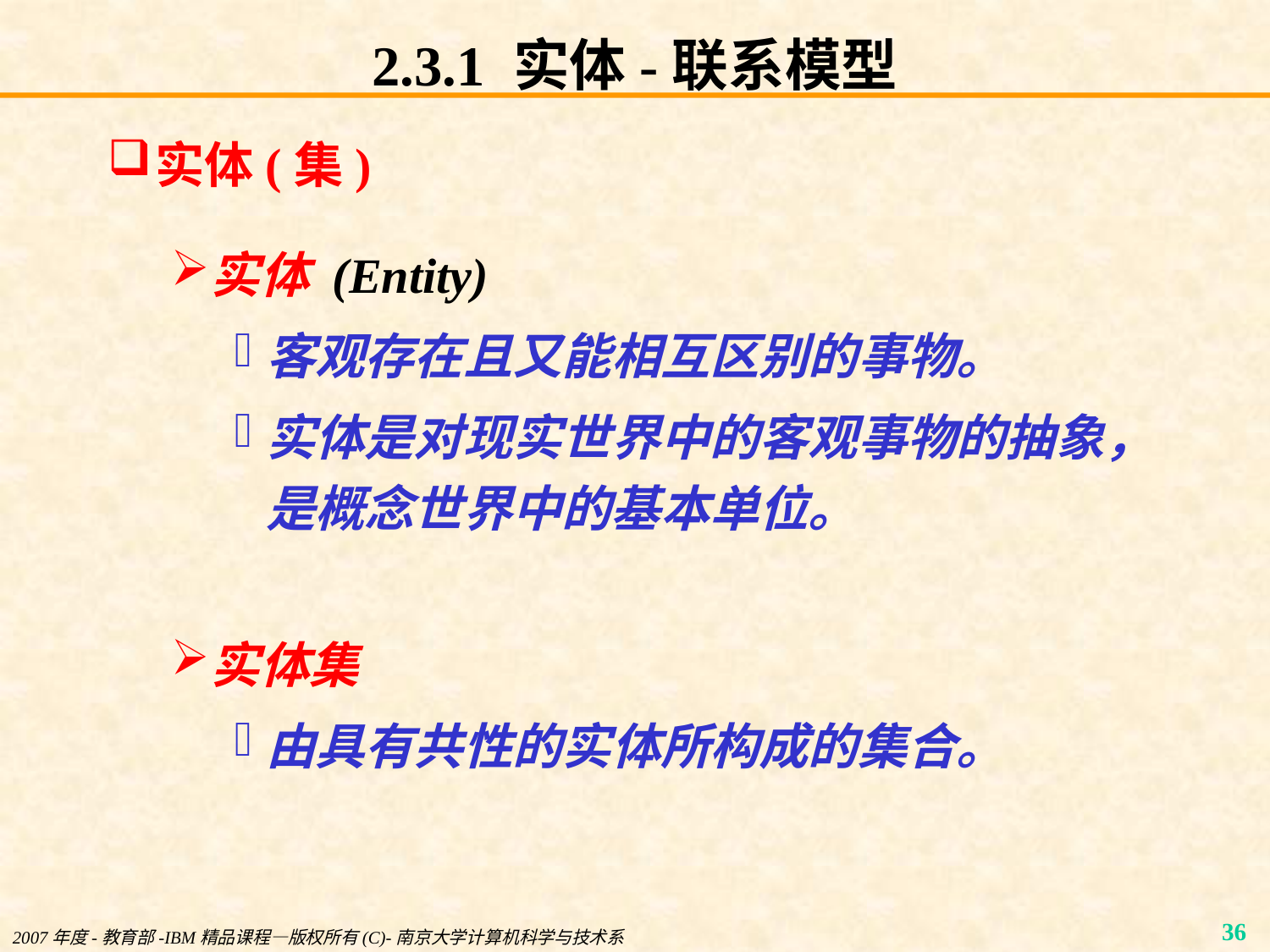

# 2.3.1 实体-联系模型
实体(集)
实体 (Entity)
客观存在且又能相互区别的事物。
实体是对现实世界中的客观事物的抽象，是概念世界中的基本单位。
实体集
由具有共性的实体所构成的集合。
36
2007年度-教育部-IBM精品课程—版权所有(C)-南京大学计算机科学与技术系